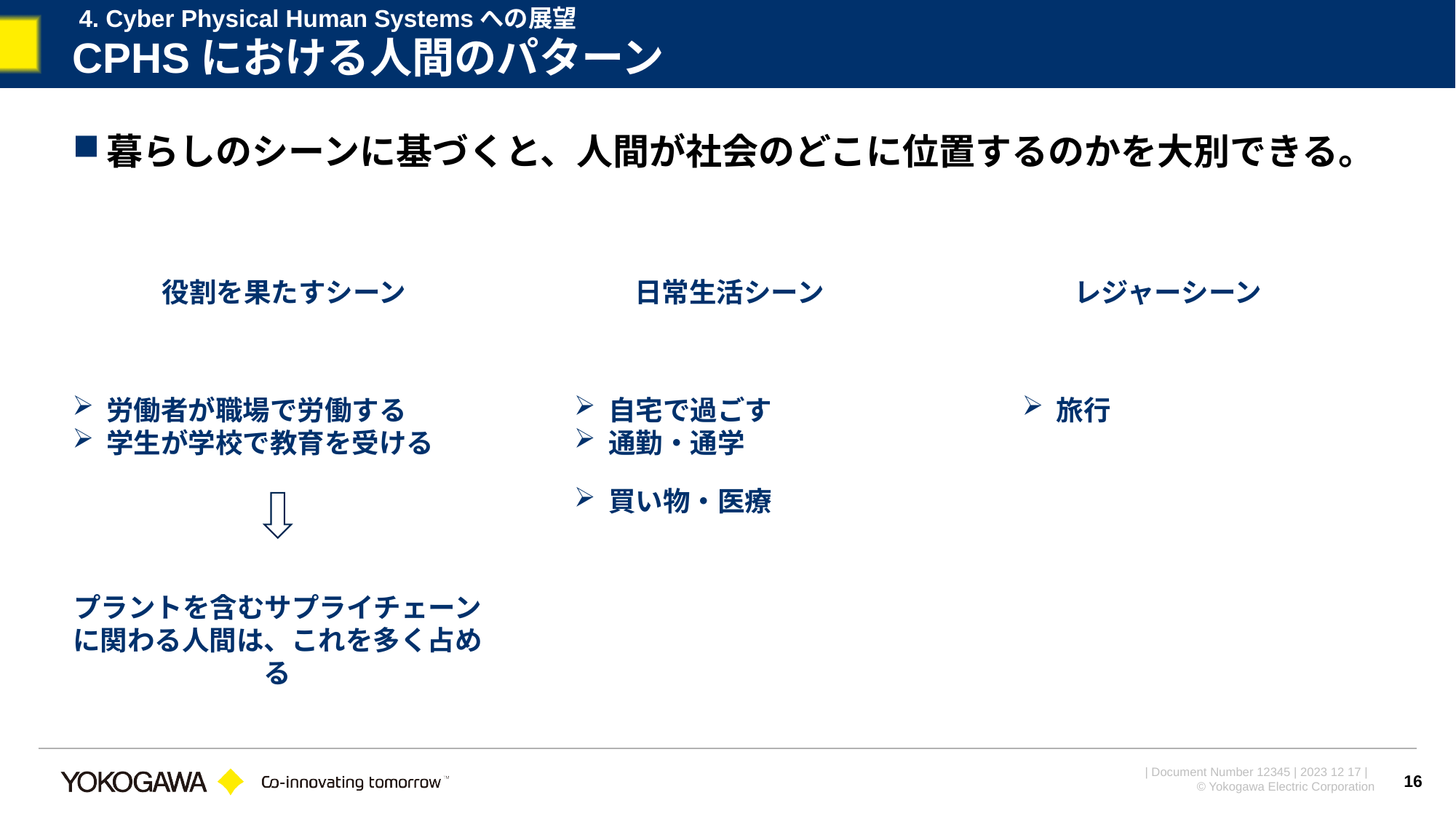

4. Cyber Physical Human Systemsへの展望
CPHSにおける人間のパターン
暮らしのシーンに基づくと、人間が社会のどこに位置するのかを大別できる。
役割を果たすシーン
日常生活シーン
レジャーシーン
労働者が職場で労働する
学生が学校で教育を受ける
自宅で過ごす
通勤・通学
旅行
買い物・医療

プラントを含むサプライチェーンに関わる人間は、これを多く占める
16